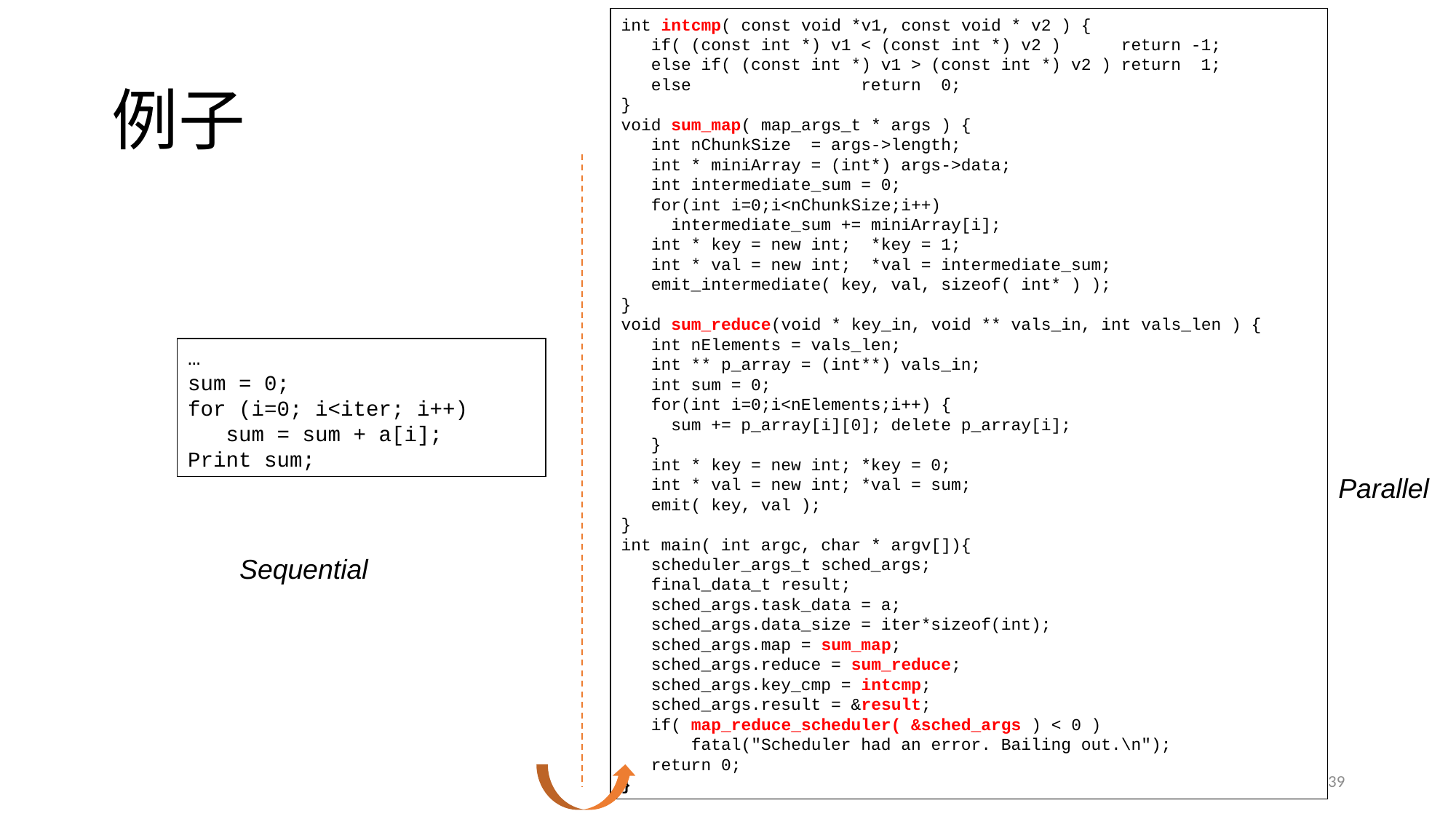

int intcmp( const void *v1, const void * v2 ) {
   if( (const int *) v1 < (const int *) v2 )      return -1;
   else if( (const int *) v1 > (const int *) v2 ) return  1;
   else                 return  0;
}
void sum_map( map_args_t * args ) {
   int nChunkSize  = args->length;
   int * miniArray = (int*) args->data;
   int intermediate_sum = 0;
   for(int i=0;i<nChunkSize;i++)
     intermediate_sum += miniArray[i];
   int * key = new int;  *key = 1;
   int * val = new int;  *val = intermediate_sum;
   emit_intermediate( key, val, sizeof( int* ) );
}
void sum_reduce(void * key_in, void ** vals_in, int vals_len ) {
   int nElements = vals_len;
   int ** p_array = (int**) vals_in;
   int sum = 0;
   for(int i=0;i<nElements;i++) {
     sum += p_array[i][0]; delete p_array[i];
   }
   int * key = new int; *key = 0;
   int * val = new int; *val = sum;
   emit( key, val );
}
int main( int argc, char * argv[]){
   scheduler_args_t sched_args;
   final_data_t result;
   sched_args.task_data = a;
   sched_args.data_size = iter*sizeof(int);
   sched_args.map = sum_map;
   sched_args.reduce = sum_reduce;
   sched_args.key_cmp = intcmp;
   sched_args.result = &result;
   if( map_reduce_scheduler( &sched_args ) < 0 )
       fatal("Scheduler had an error. Bailing out.\n");
   return 0;
}
# 例子
…
sum = 0;
for (i=0; i<iter; i++)
   sum = sum + a[i];
Print sum;
Parallel
Sequential
39